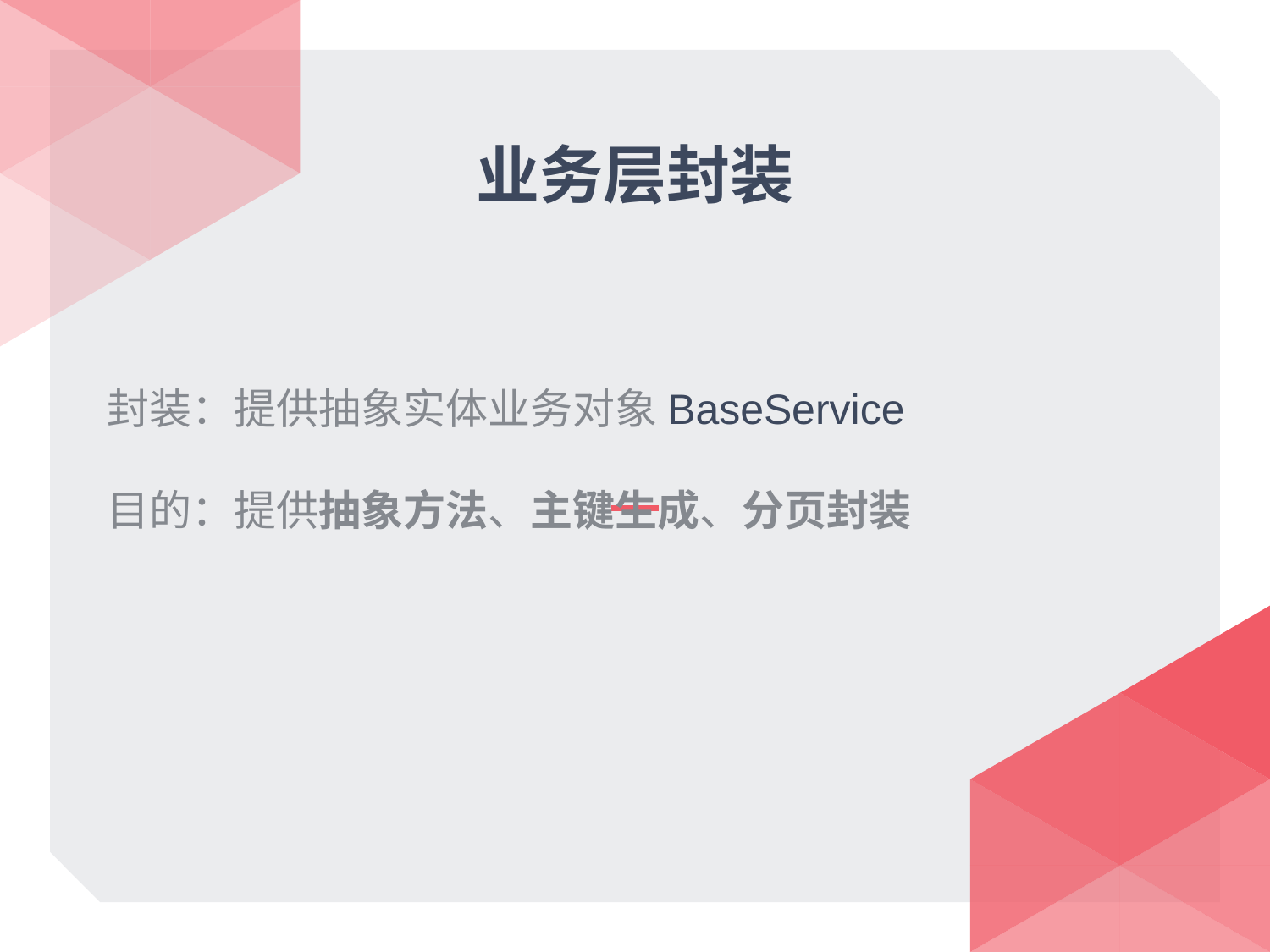

# 业务层封装

 封装：提供抽象实体业务对象BaseService
 目的：提供抽象方法、主键生成、分页封装